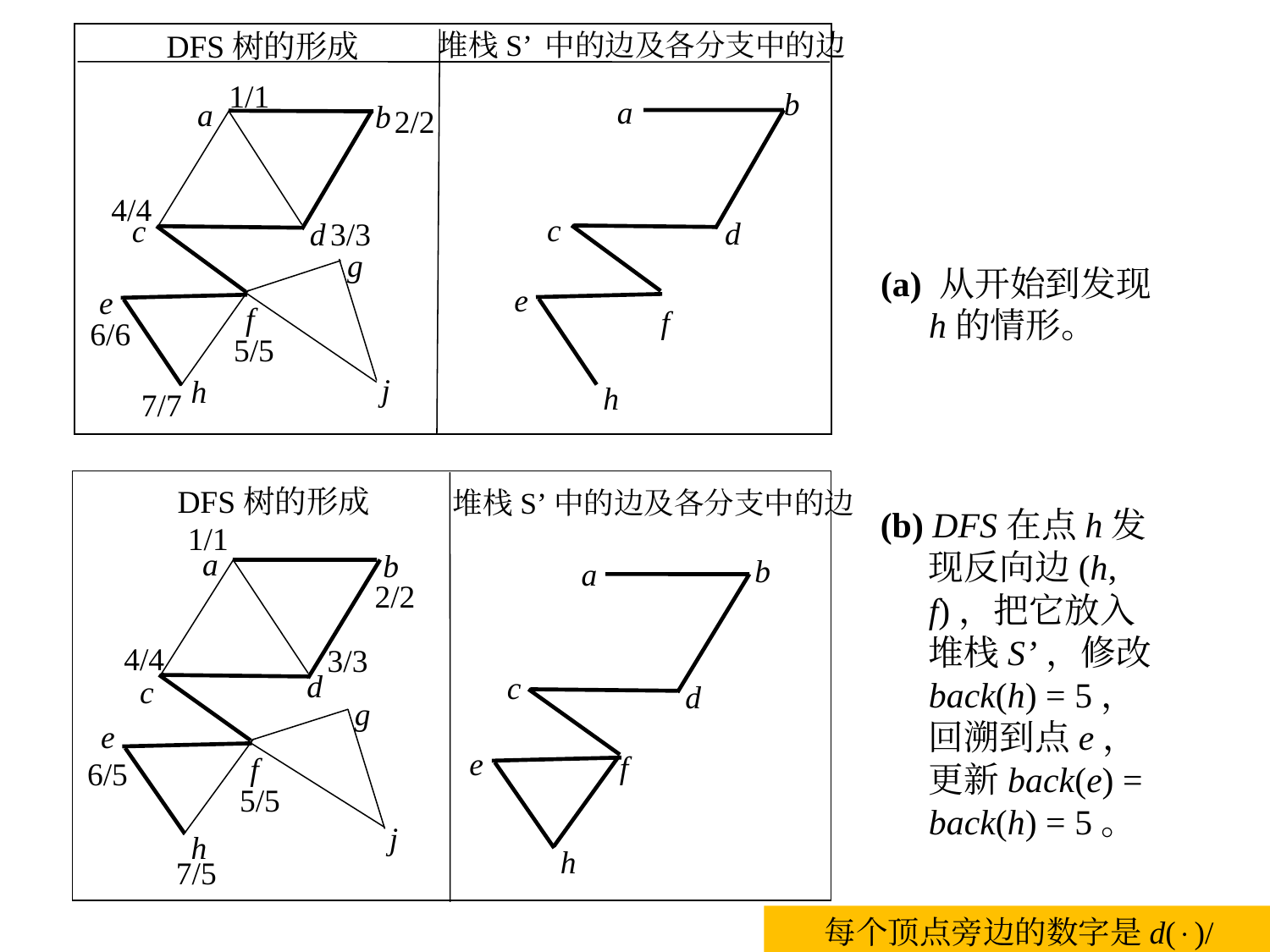

DFS树的形成
堆栈S’ 中的边及各分支中的边

1/1

b
a
a
b
2/2

4/4
c
c
d
d
3/3

g

e
e

f

f

6/6

5/5
j
h
h
7/7

(a) 从开始到发现h的情形。

DFS树的形成
堆栈S’中的边及各分支中的边
1/1

a
b
b
a

2/2

4/4
3/3
d
c
c
d

g

e
e
f

h

f

6/5

5/5
j
h
7/5

(b) DFS在点h发现反向边(h, f)，把它放入堆栈S’，修改back(h) = 5，回溯到点e，更新back(e) = back(h) = 5。

每个顶点旁边的数字是d(⋅)/back(⋅)